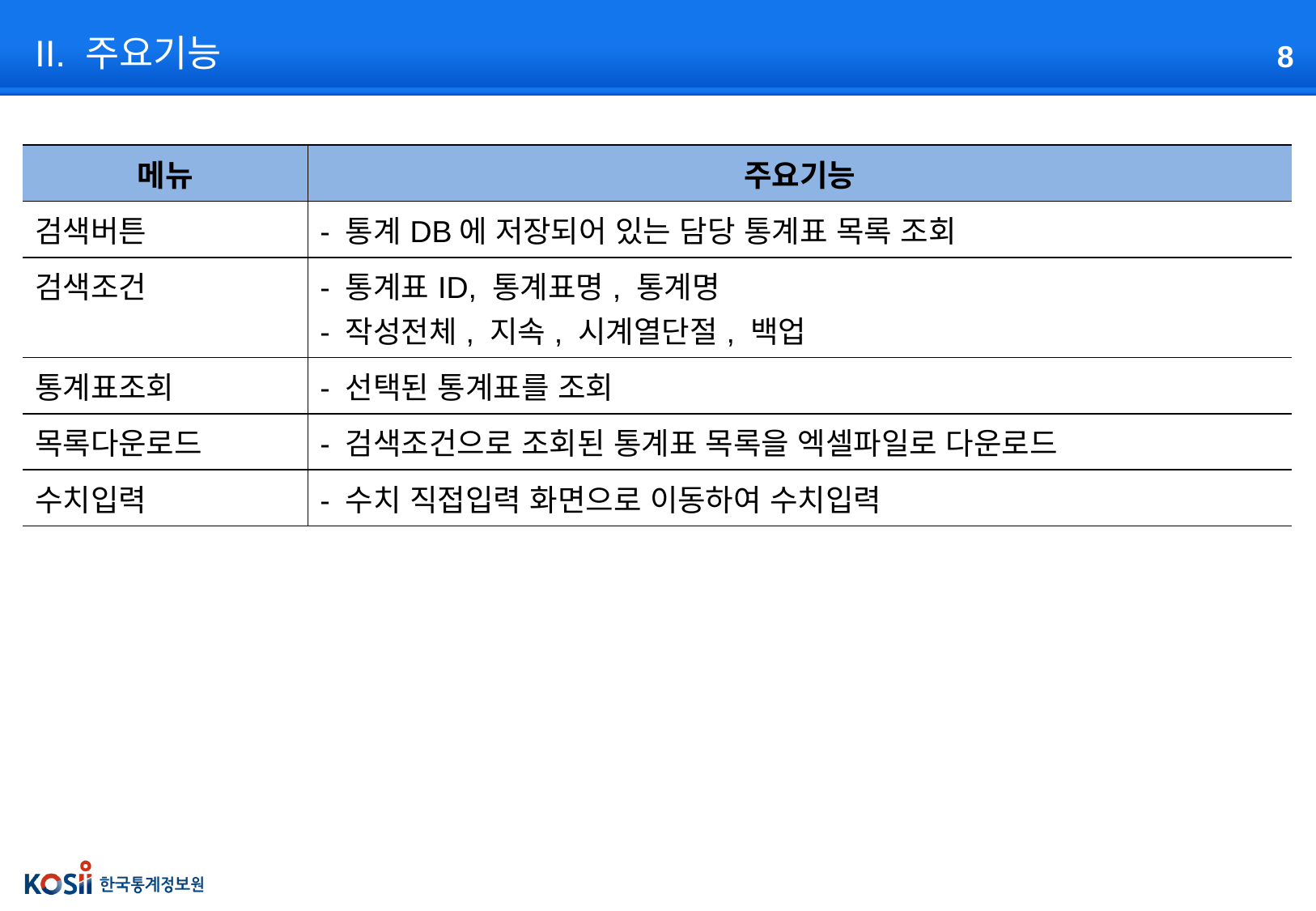

# II. 주요기능
| 메뉴 | 주요기능 |
| --- | --- |
| 검색버튼 | - 통계DB에 저장되어 있는 담당 통계표 목록 조회 |
| 검색조건 | - 통계표ID, 통계표명, 통계명 - 작성전체, 지속, 시계열단절, 백업 |
| 통계표조회 | - 선택된 통계표를 조회 |
| 목록다운로드 | - 검색조건으로 조회된 통계표 목록을 엑셀파일로 다운로드 |
| 수치입력 | - 수치 직접입력 화면으로 이동하여 수치입력 |